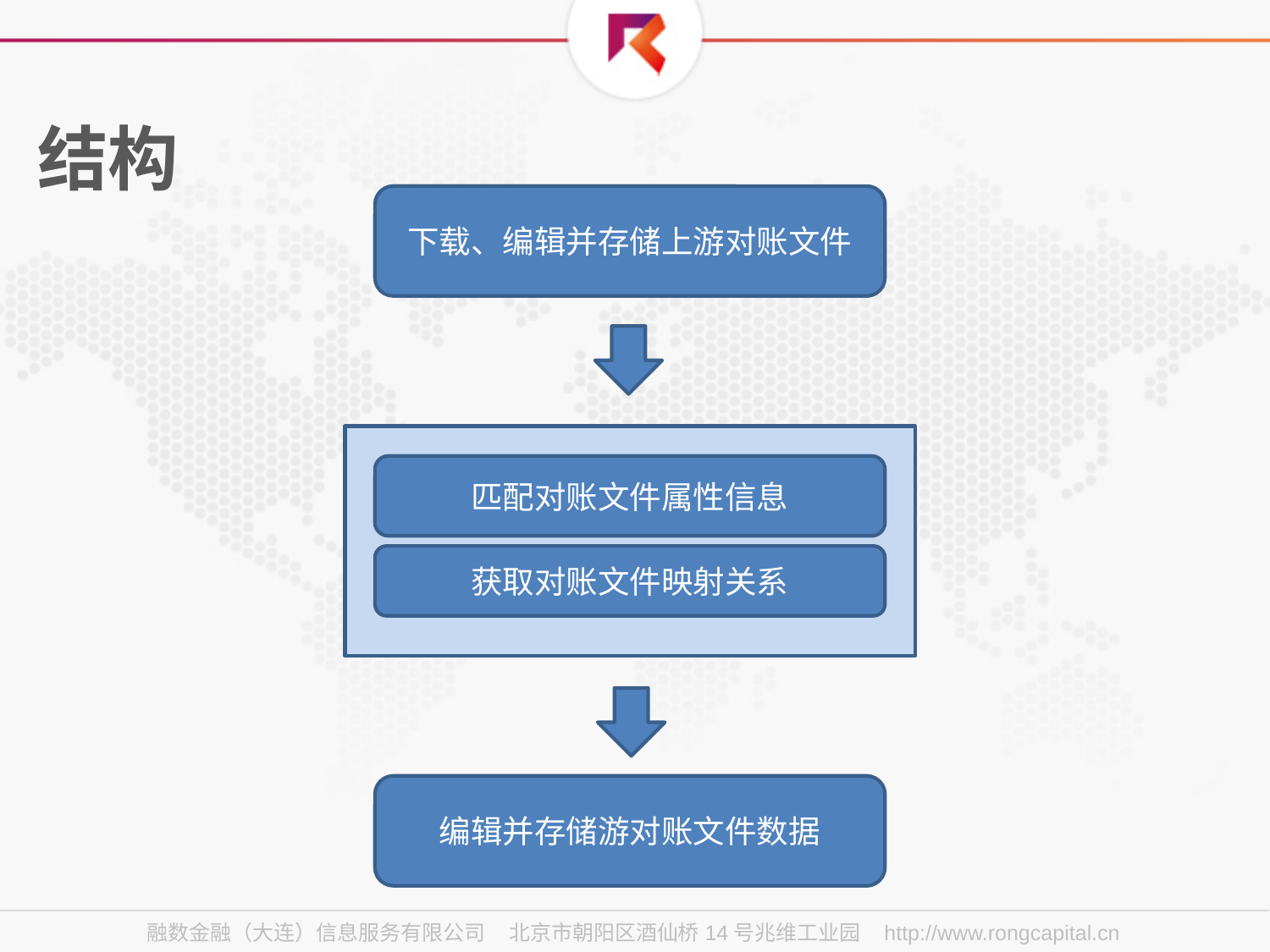

# 结构
下载、编辑并存储上游对账文件

匹配对账文件属性信息
获取对账文件映射关系

编辑并存储游对账文件数据